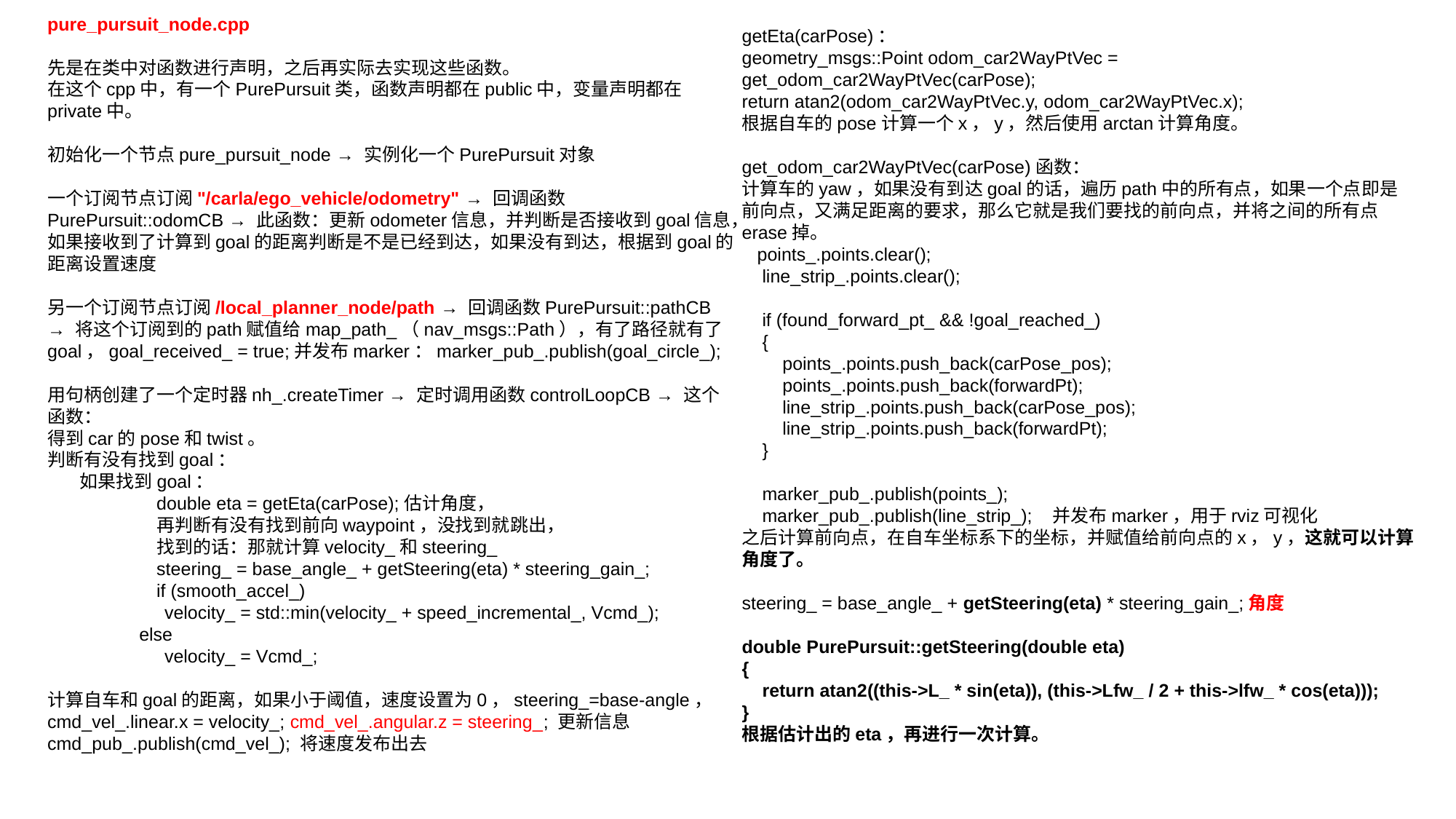

pure_pursuit_node.cpp

先是在类中对函数进行声明，之后再实际去实现这些函数。
在这个cpp中，有一个PurePursuit类，函数声明都在public中，变量声明都在private中。

初始化一个节点pure_pursuit_node → 实例化一个PurePursuit对象

一个订阅节点订阅"/carla/ego_vehicle/odometry" → 回调函数PurePursuit::odomCB → 此函数：更新odometer信息，并判断是否接收到goal信息，如果接收到了计算到goal的距离判断是不是已经到达，如果没有到达，根据到goal的距离设置速度

另一个订阅节点订阅/local_planner_node/path → 回调函数PurePursuit::pathCB → 将这个订阅到的path赋值给map_path_（nav_msgs::Path），有了路径就有了goal，goal_received_ = true;并发布marker：marker_pub_.publish(goal_circle_);

用句柄创建了一个定时器nh_.createTimer → 定时调用函数controlLoopCB → 这个函数：
得到car的pose和twist。
判断有没有找到goal：
       如果找到goal：
	double eta = getEta(carPose);估计角度，
	再判断有没有找到前向waypoint，没找到就跳出，
	找到的话：那就计算velocity_和steering_
	steering_ = base_angle_ + getSteering(eta) * steering_gain_;
	if (smooth_accel_)
                       velocity_ = std::min(velocity_ + speed_incremental_, Vcmd_);
                  else
                       velocity_ = Vcmd_;

计算自车和goal的距离，如果小于阈值，速度设置为0，steering_=base-angle，
cmd_vel_.linear.x = velocity_; cmd_vel_.angular.z = steering_; 更新信息cmd_pub_.publish(cmd_vel_); 将速度发布出去
getEta(carPose)：
geometry_msgs::Point odom_car2WayPtVec = get_odom_car2WayPtVec(carPose);
return atan2(odom_car2WayPtVec.y, odom_car2WayPtVec.x);
根据自车的pose计算一个x，y，然后使用arctan计算角度。

get_odom_car2WayPtVec(carPose)函数：
计算车的yaw，如果没有到达goal的话，遍历path中的所有点，如果一个点即是前向点，又满足距离的要求，那么它就是我们要找的前向点，并将之间的所有点erase掉。
   points_.points.clear();
    line_strip_.points.clear();

    if (found_forward_pt_ && !goal_reached_)
    {
        points_.points.push_back(carPose_pos);
        points_.points.push_back(forwardPt);
        line_strip_.points.push_back(carPose_pos);
        line_strip_.points.push_back(forwardPt);
    }

    marker_pub_.publish(points_);
    marker_pub_.publish(line_strip_);   并发布marker，用于rviz可视化
之后计算前向点，在自车坐标系下的坐标，并赋值给前向点的x，y，这就可以计算角度了。

steering_ = base_angle_ + getSteering(eta) * steering_gain_;角度

double PurePursuit::getSteering(double eta)
{
    return atan2((this->L_ * sin(eta)), (this->Lfw_ / 2 + this->lfw_ * cos(eta)));
}
根据估计出的eta，再进行一次计算。